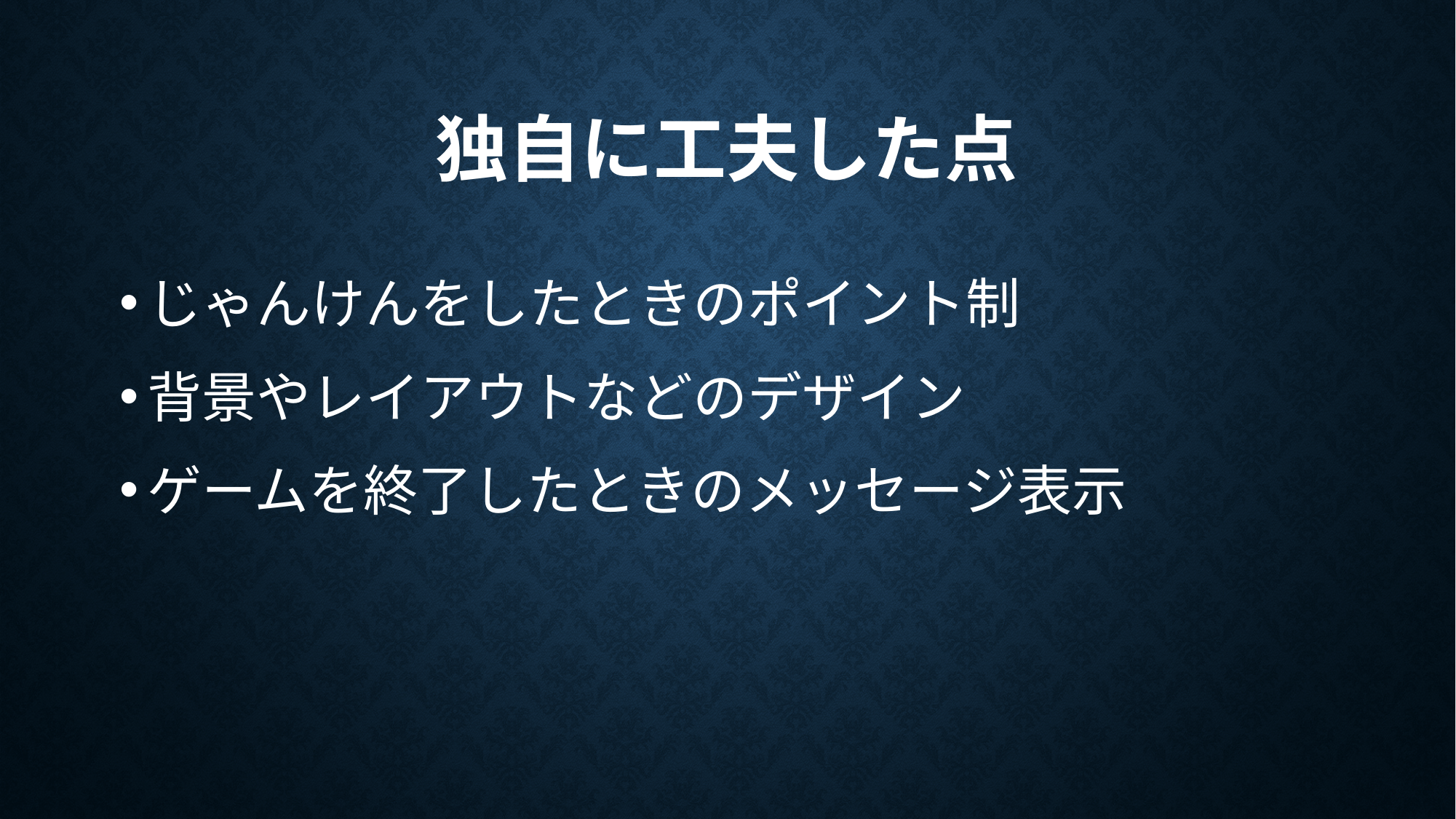

# 独自に工夫した点
じゃんけんをしたときのポイント制
背景やレイアウトなどのデザイン
ゲームを終了したときのメッセージ表示